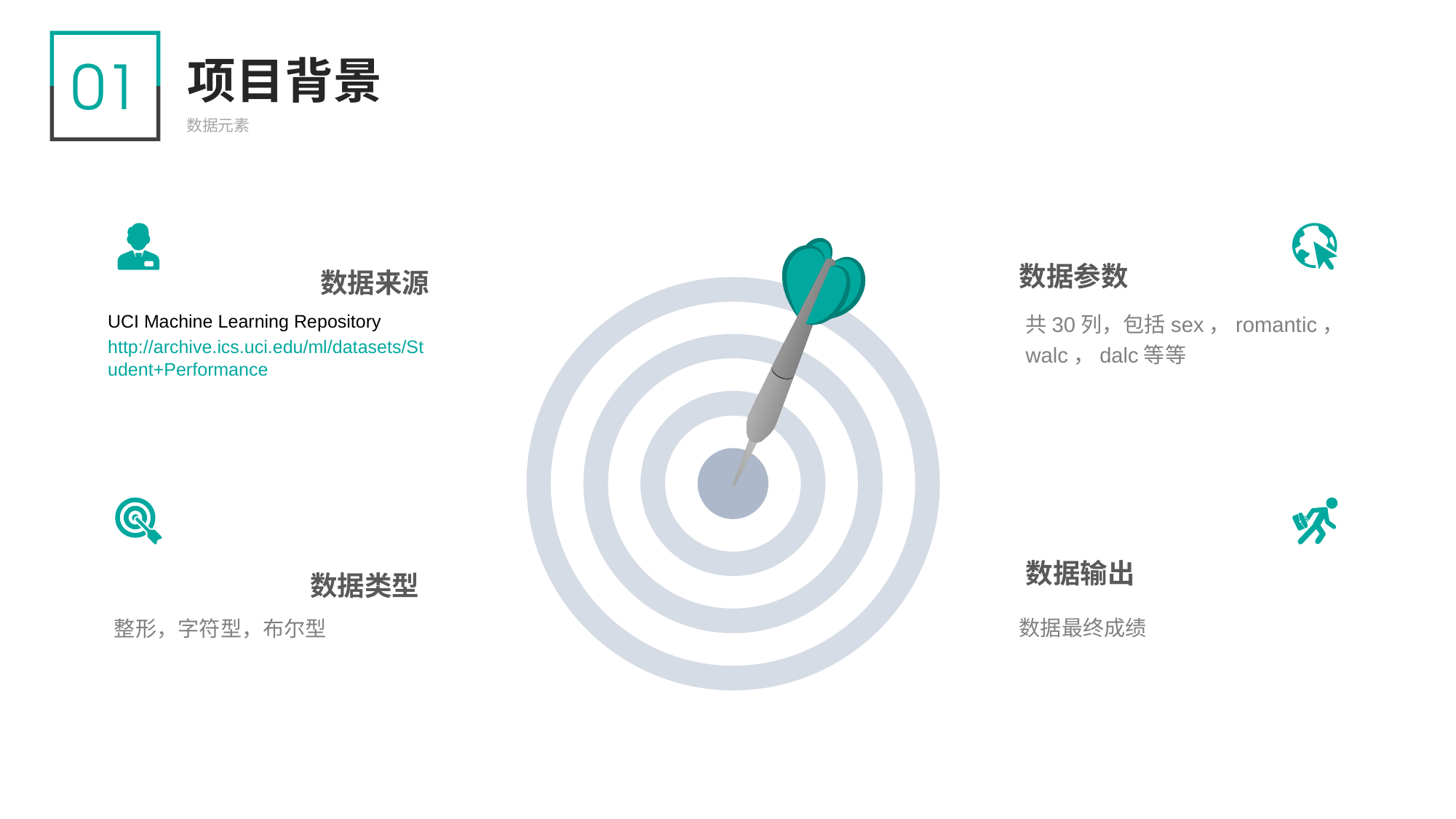

01
项目背景
数据元素

数据参数
共30列，包括sex，romantic，walc，dalc等等
数据来源
UCI Machine Learning Repository http://archive.ics.uci.edu/ml/datasets/Student+Performance

数据输出
数据最终成绩
数据类型
整形，字符型，布尔型